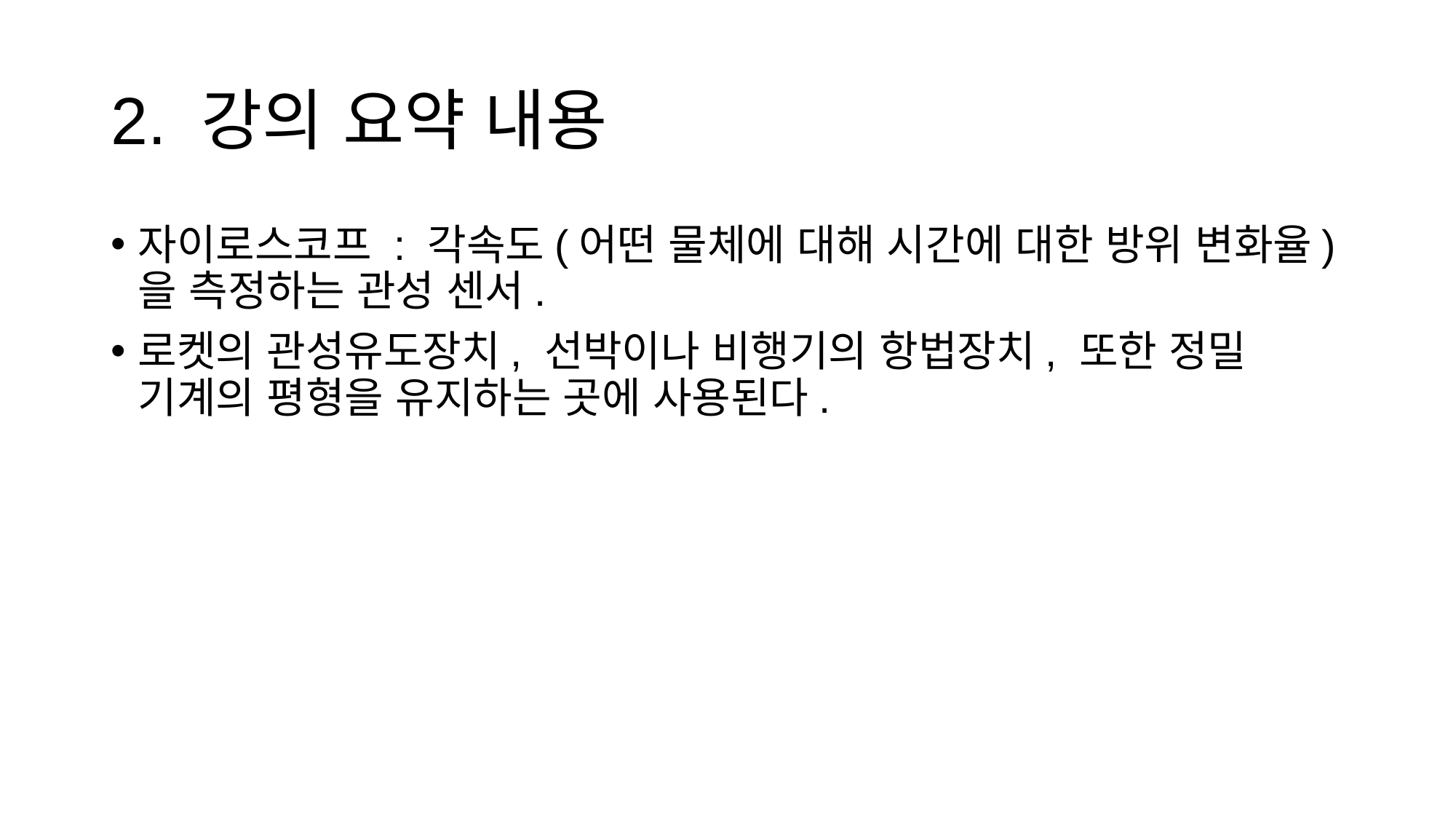

# 2. 강의 요약 내용
자이로스코프 : 각속도(어떤 물체에 대해 시간에 대한 방위 변화율)을 측정하는 관성 센서.
로켓의 관성유도장치, 선박이나 비행기의 항법장치, 또한 정밀 기계의 평형을 유지하는 곳에 사용된다.